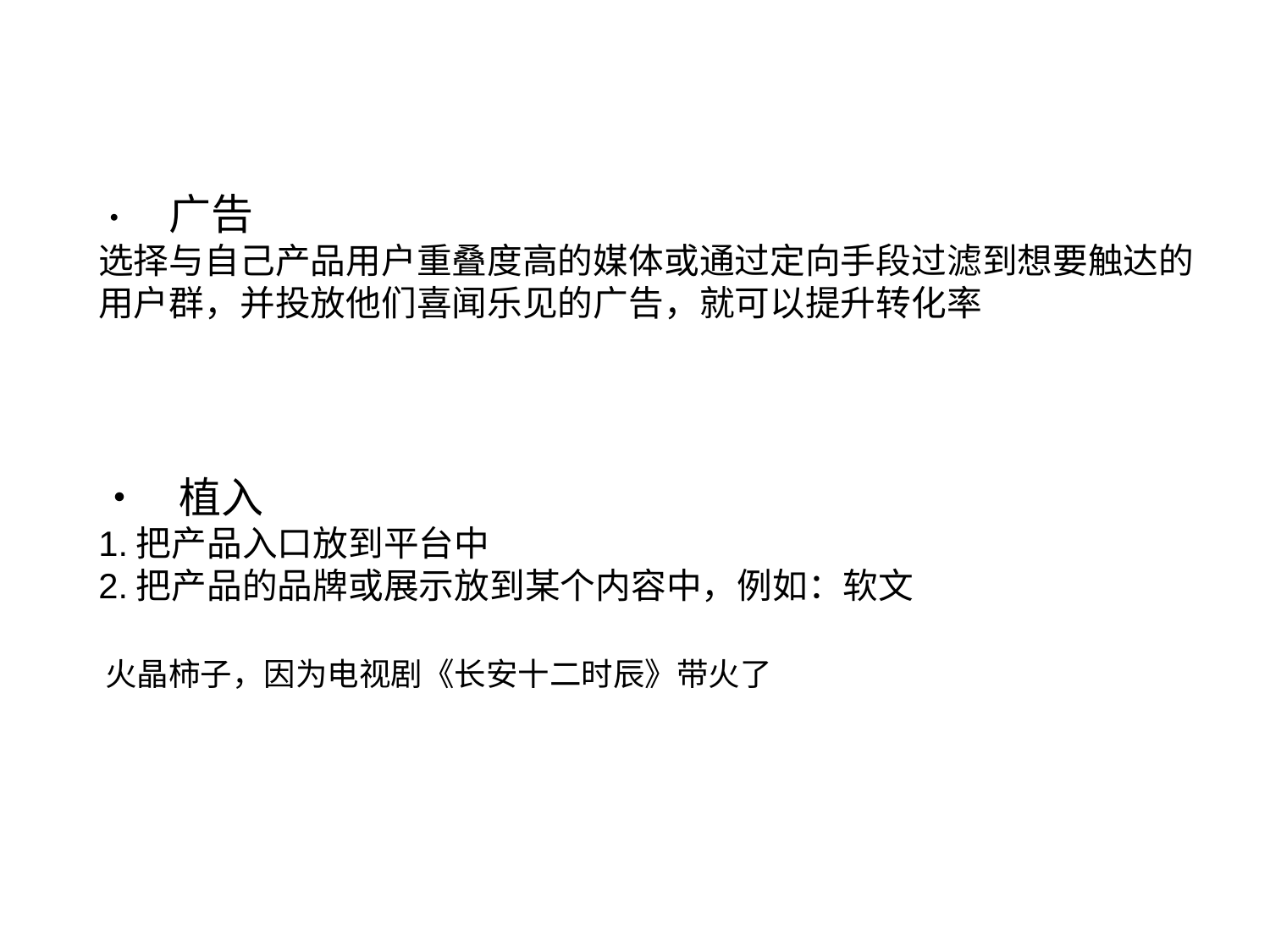

•   广告
选择与自己产品用户重叠度高的媒体或通过定向手段过滤到想要触达的用户群，并投放他们喜闻乐见的广告，就可以提升转化率
•   植入
1.把产品入口放到平台中
2.把产品的品牌或展示放到某个内容中，例如：软文
火晶柿子，因为电视剧《长安十二时辰》带火了